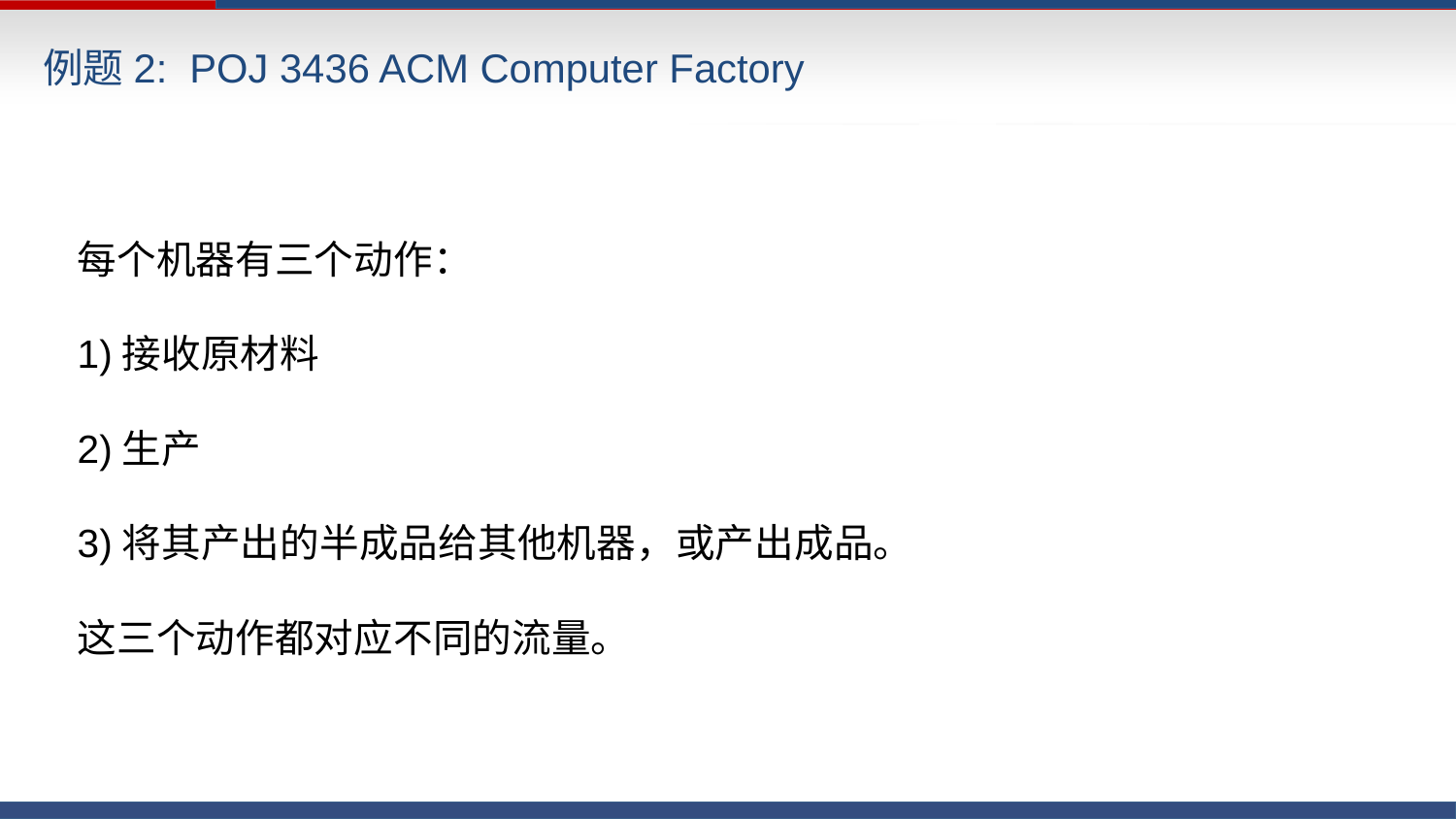

例题2:  POJ 3436 ACM Computer Factory

每个机器有三个动作：

1)接收原材料

2)生产

3)将其产出的半成品给其他机器，或产出成品。

这三个动作都对应不同的流量。